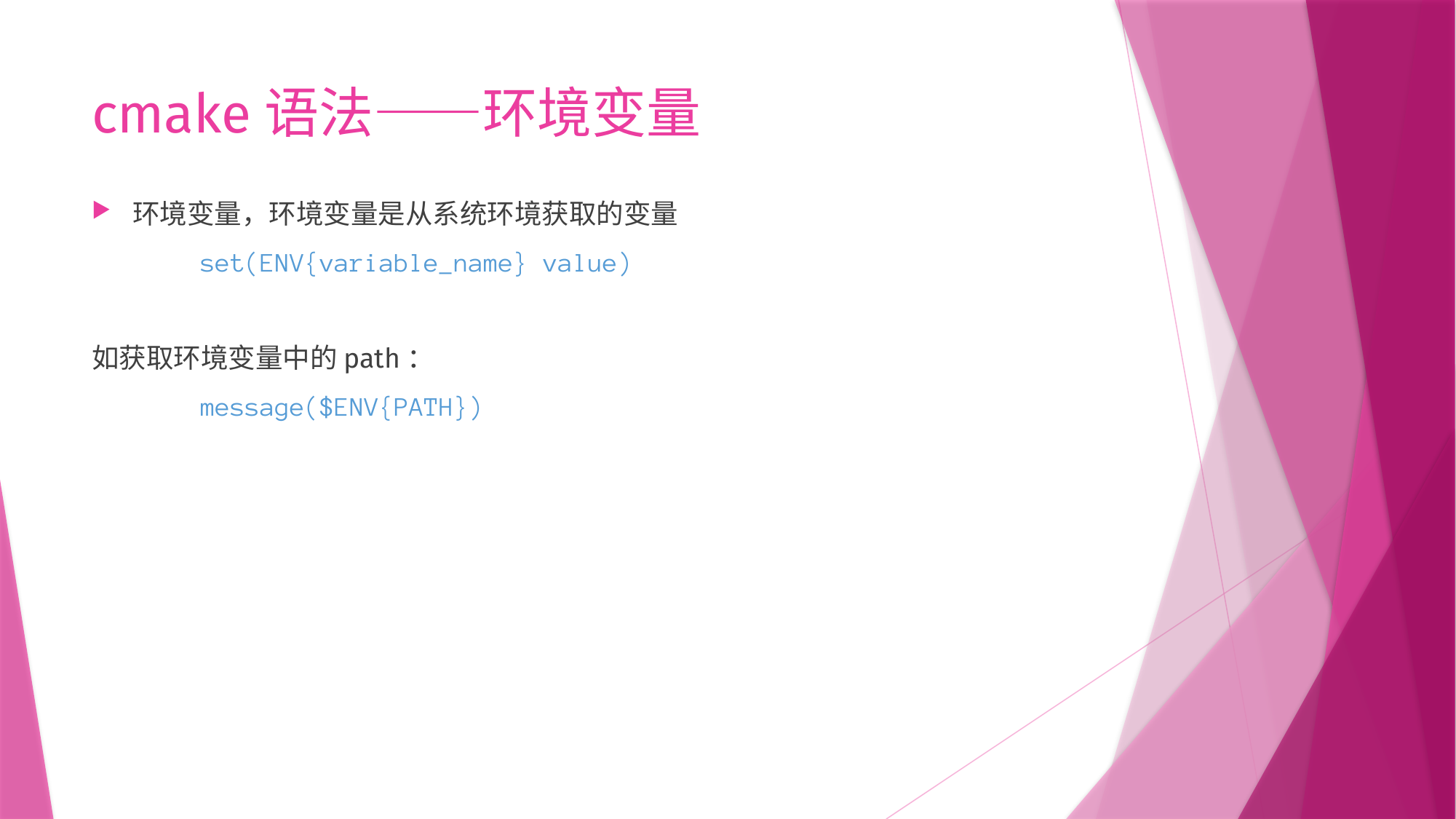

# cmake语法——环境变量
环境变量，环境变量是从系统环境获取的变量
	set(ENV{variable_name} value)

如获取环境变量中的path：
	message($ENV{PATH})